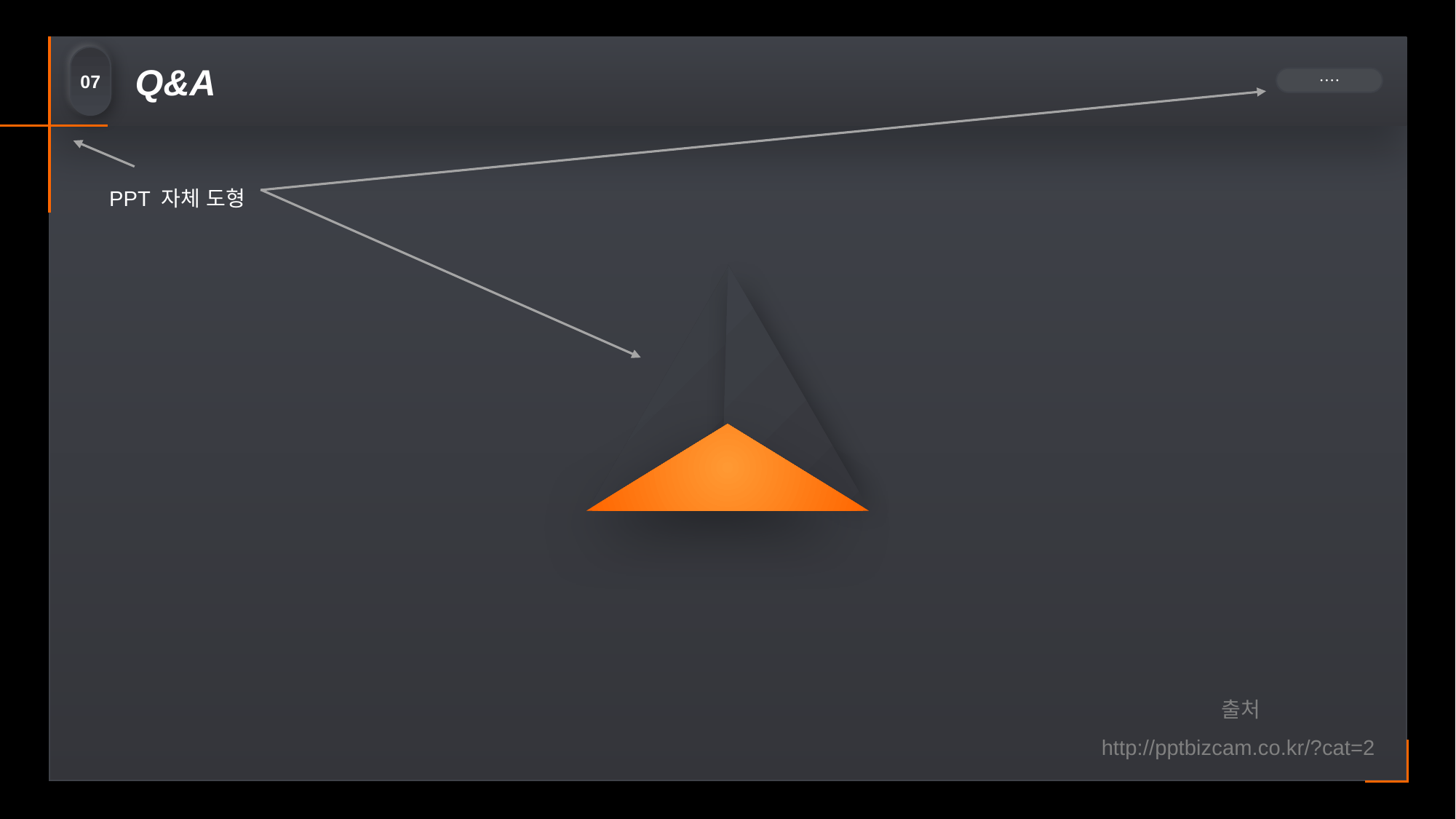

Q&A

07
●  ●  ●  ●

PPT 자체 도형

출처
http://pptbizcam.co.kr/?cat=2